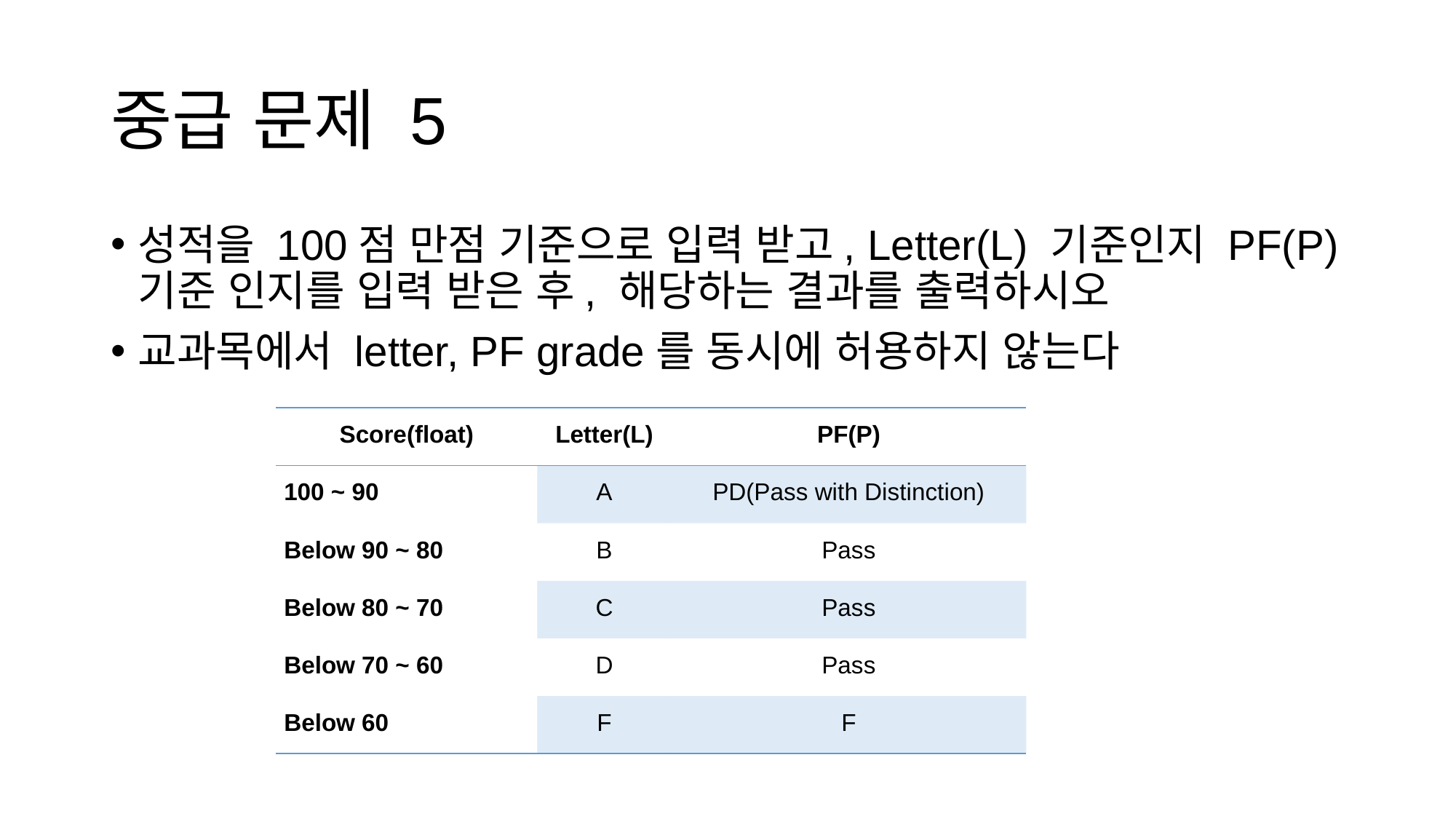

# 중급 문제 5
성적을 100점 만점 기준으로 입력 받고, Letter(L) 기준인지 PF(P) 기준 인지를 입력 받은 후, 해당하는 결과를 출력하시오
교과목에서 letter, PF grade를 동시에 허용하지 않는다
| Score(float) | Letter(L) | PF(P) |
| --- | --- | --- |
| 100 ~ 90 | A | PD(Pass with Distinction) |
| Below 90 ~ 80 | B | Pass |
| Below 80 ~ 70 | C | Pass |
| Below 70 ~ 60 | D | Pass |
| Below 60 | F | F |